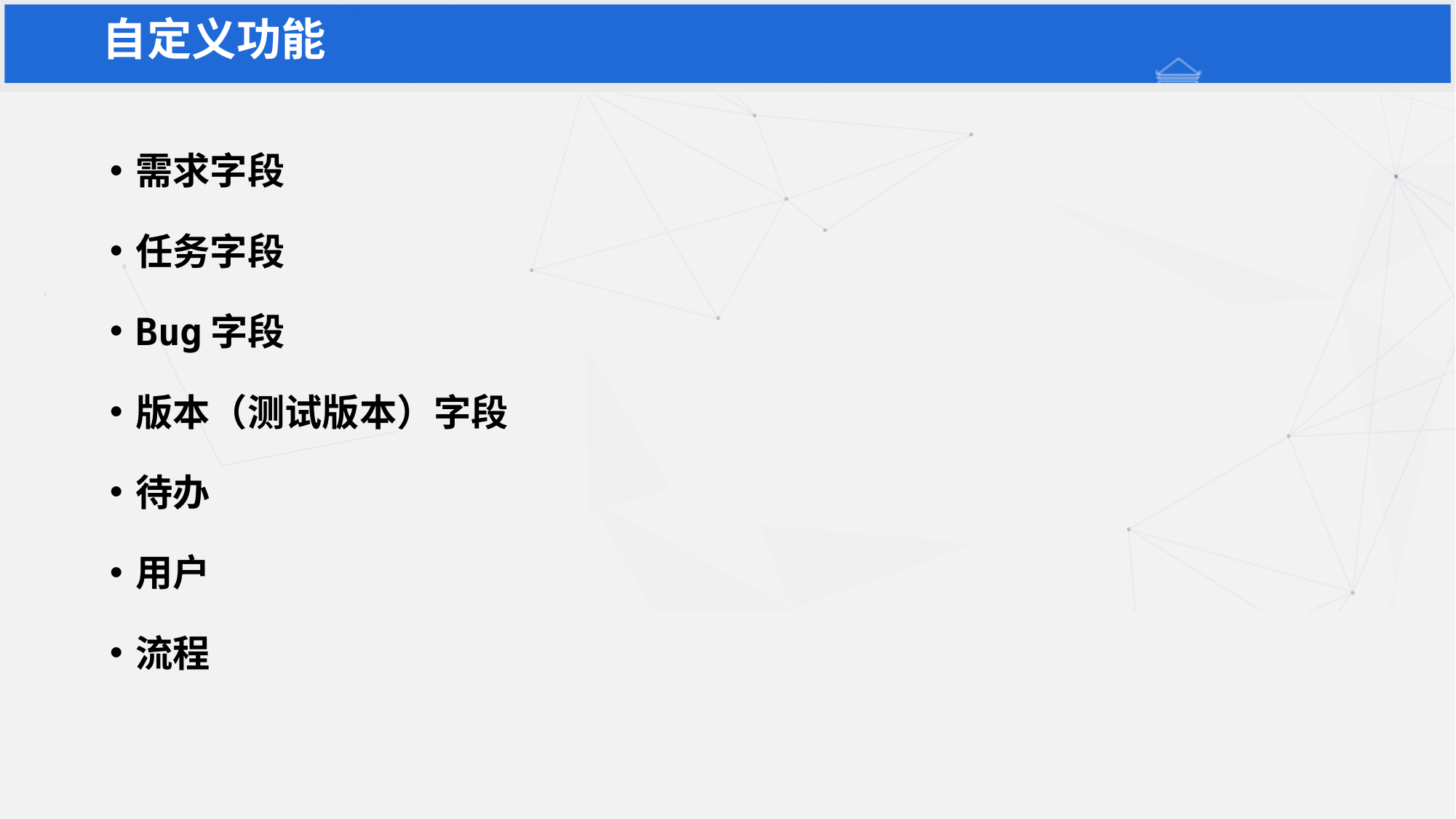

自定义功能
需求字段
任务字段
Bug字段
版本（测试版本）字段
待办
用户
流程